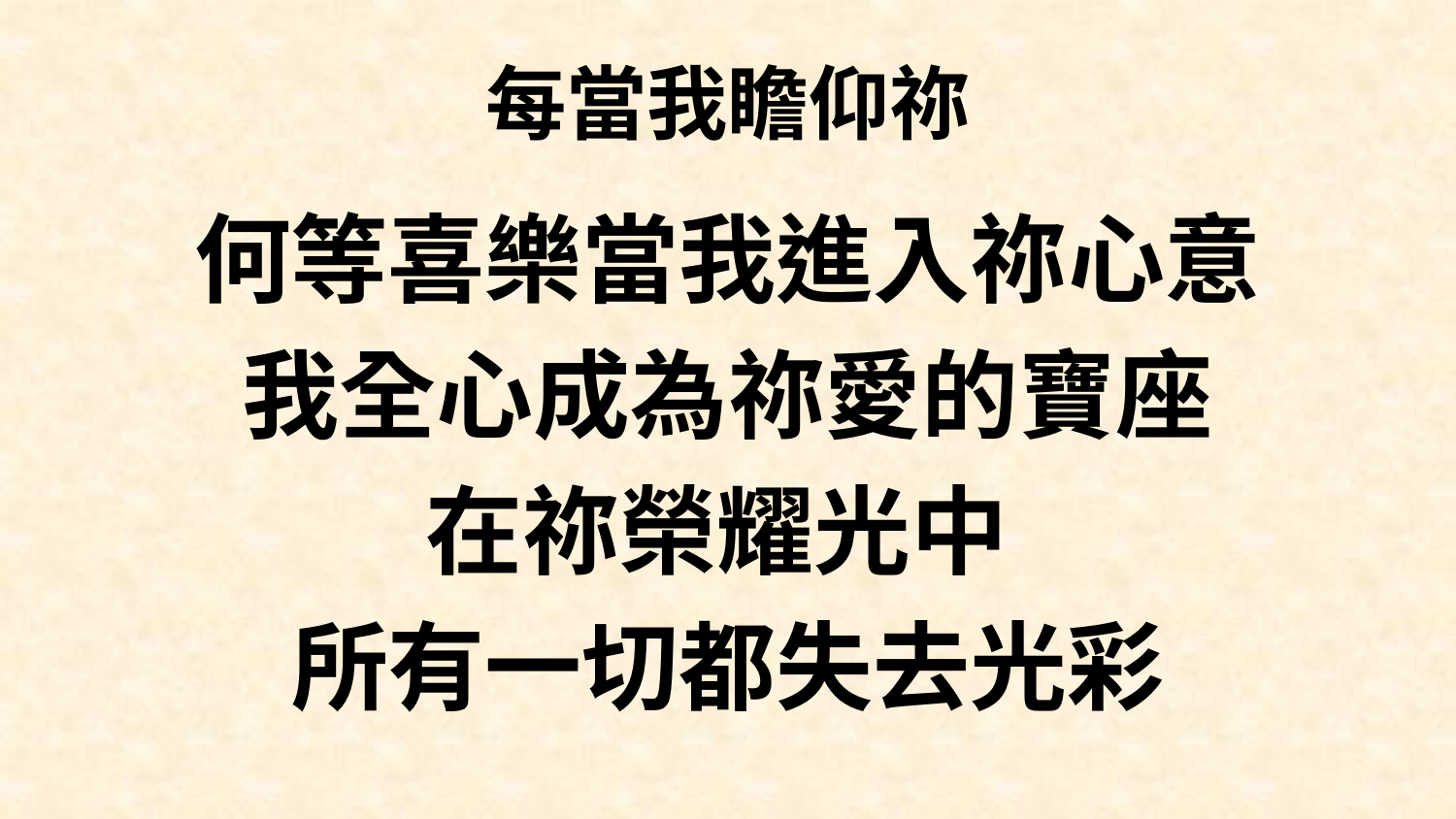

# 每當我瞻仰祢
何等喜樂當我進入祢心意
我全心成為祢愛的寶座
在祢榮耀光中
所有一切都失去光彩